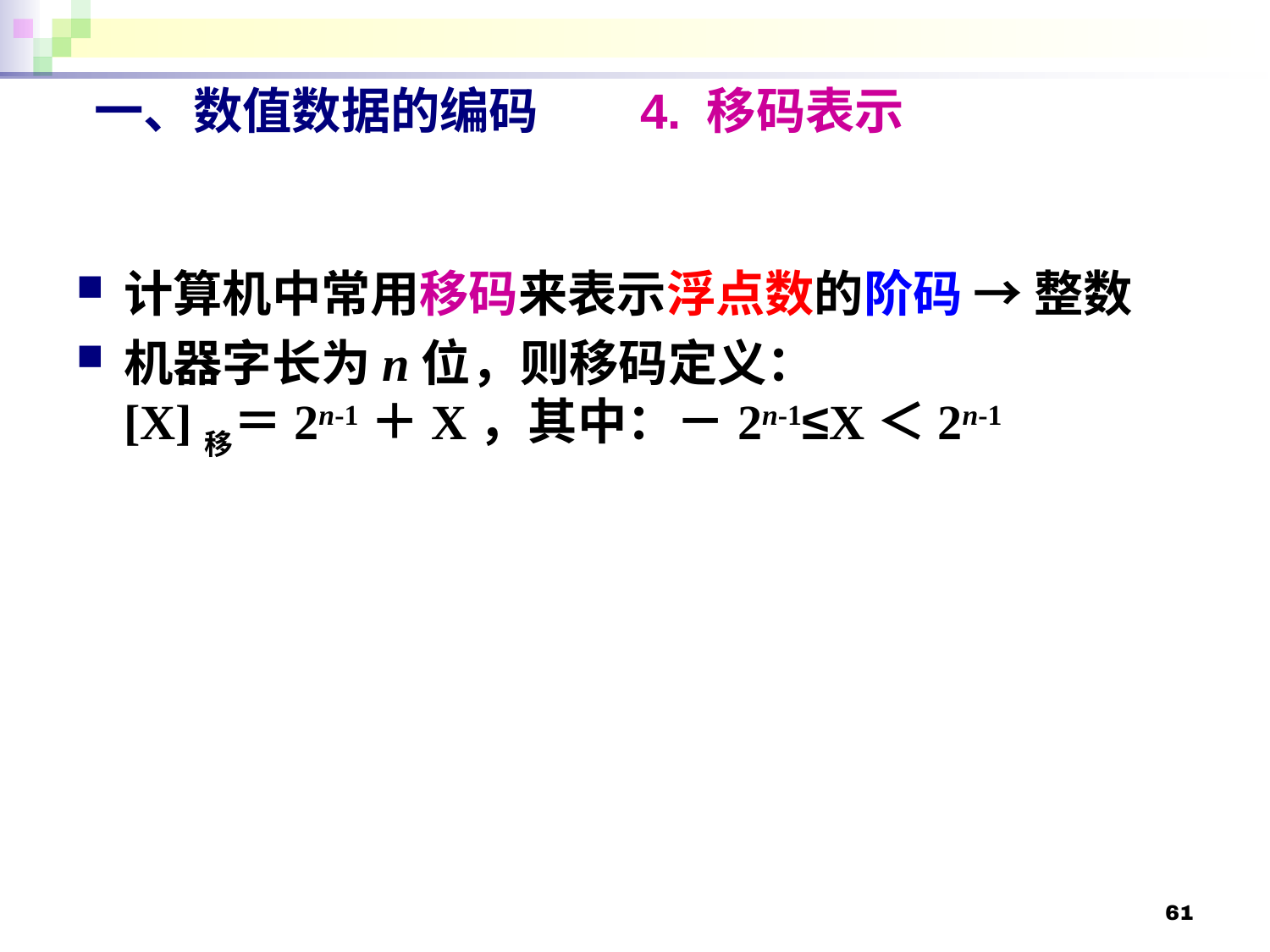

# 一、数值数据的编码        4. 移码表示
计算机中常用移码来表示浮点数的阶码 → 整数
机器字长为n位，则移码定义：
[X]移＝2n-1＋X，其中：－2n-1≤X＜2n-1
61